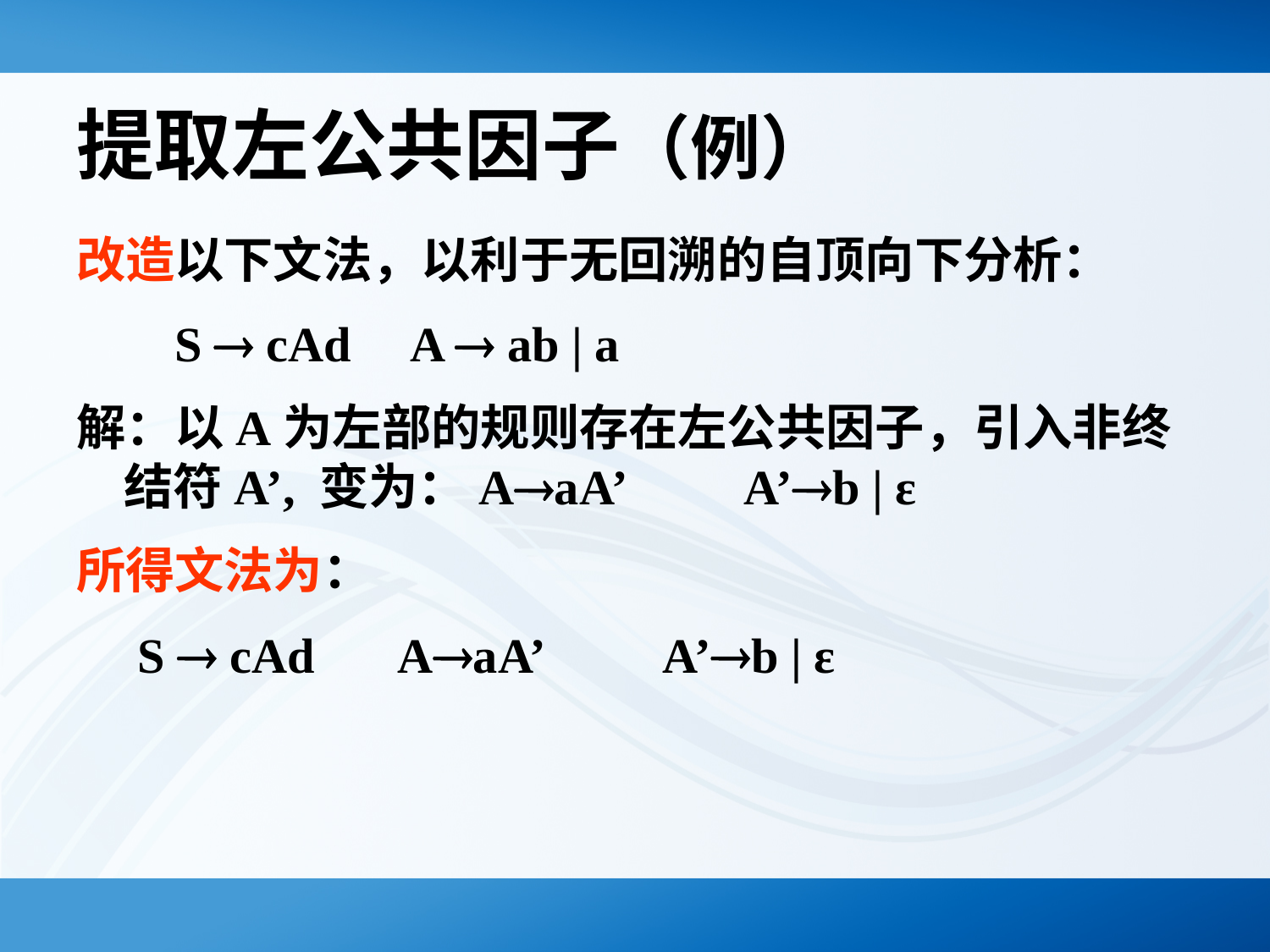

# 提取左公共因子（例）
改造以下文法，以利于无回溯的自顶向下分析：
        S → cAd     A → ab | a
解：以A为左部的规则存在左公共因子，引入非终结符A’, 变为：A→aA’          A’→b | ε
所得文法为：
     S → cAd       A→aA’          A’→b | ε